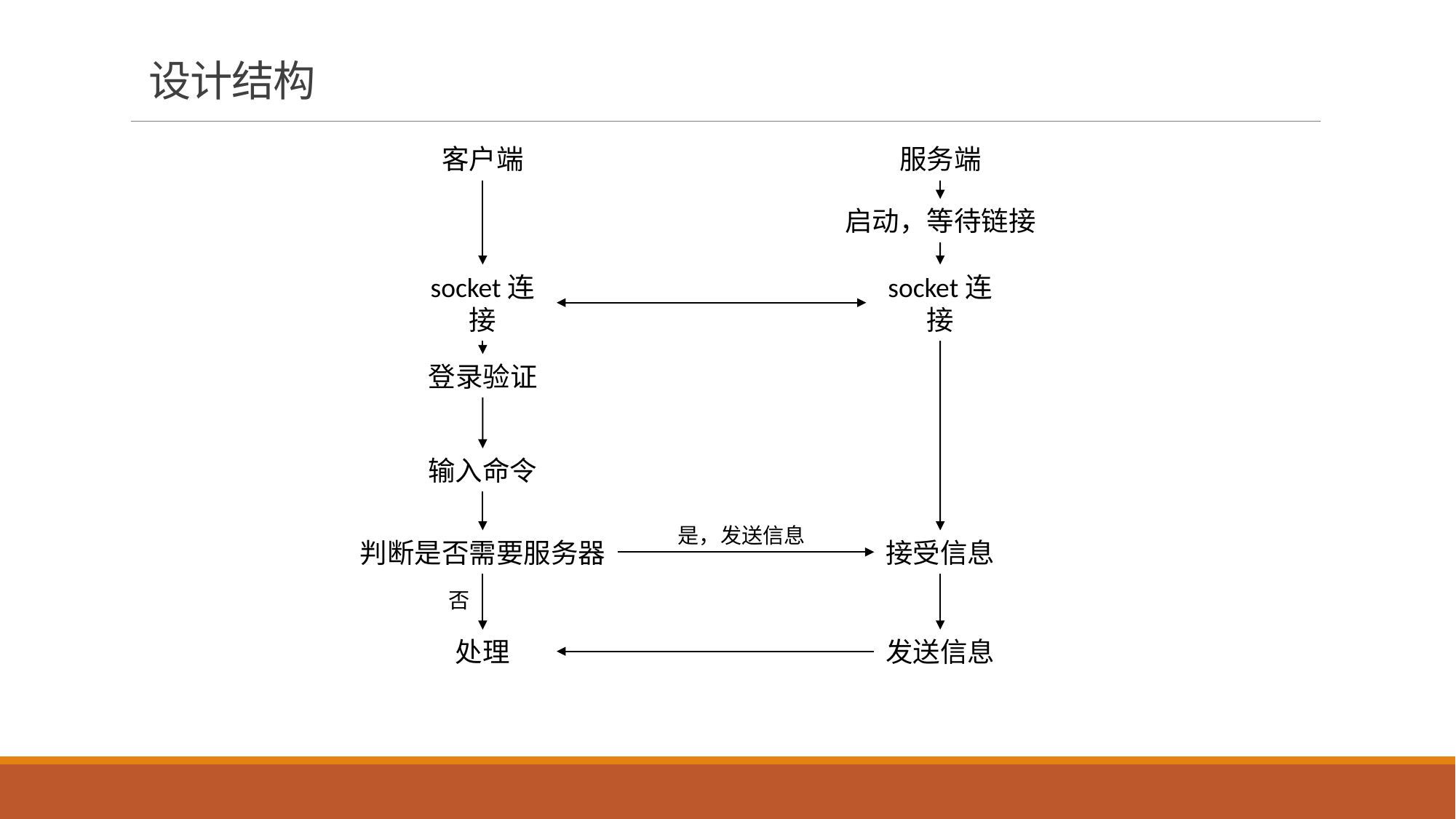

# 设计结构
客户端
服务端
启动，等待链接
socket连接
socket连接
登录验证
输入命令
是，发送信息
判断是否需要服务器
接受信息
否
处理
发送信息